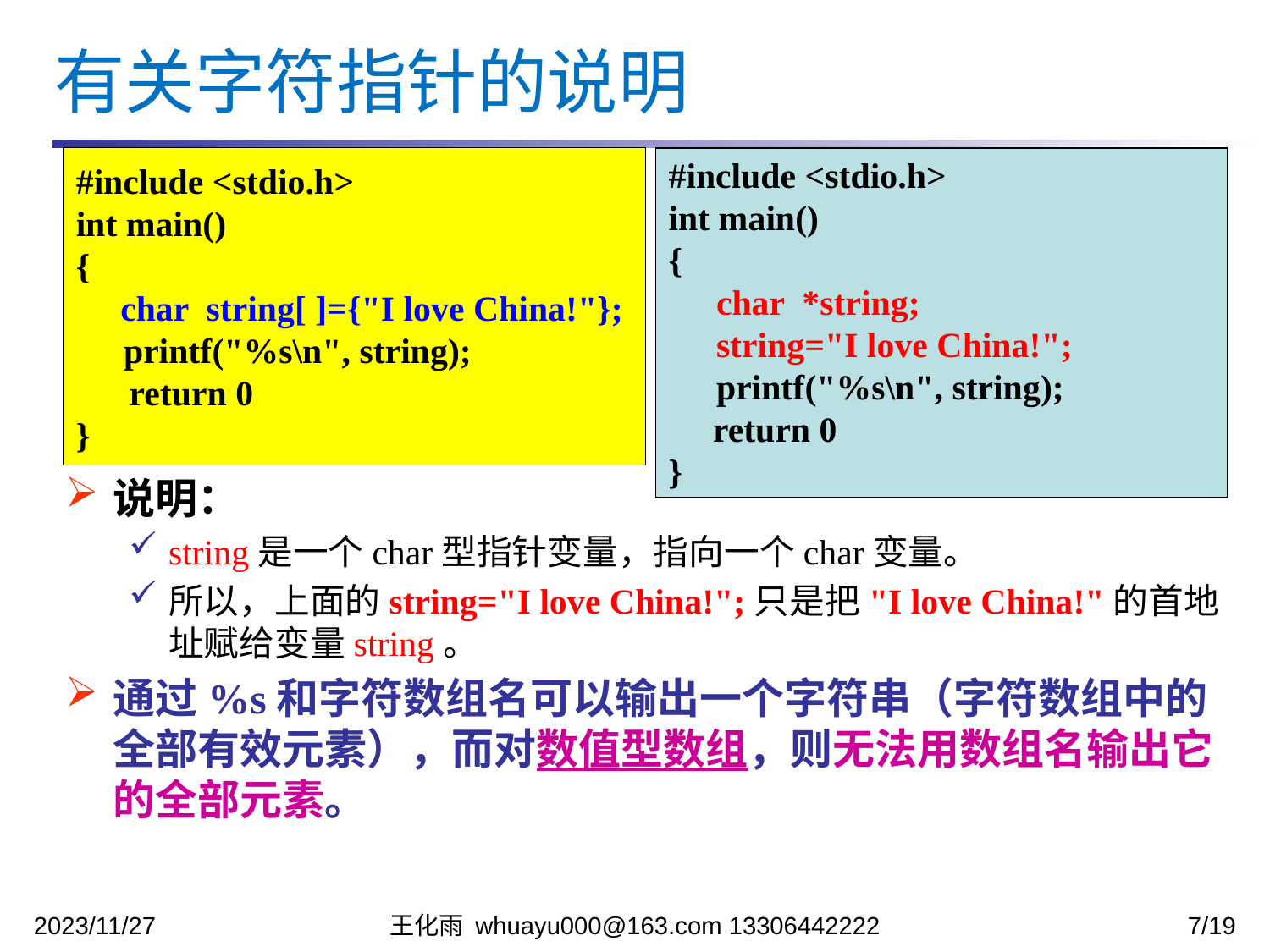

有关字符指针的说明
#include <stdio.h>
int main()
{
     char  string[ ]={"I love China!"};
	printf("%s\n", string);
      return 0
}
#include <stdio.h>
int main()
{
	char  *string;
	string="I love China!";
	printf("%s\n", string);
     return 0
}
说明：
string是一个char型指针变量，指向一个char变量。
所以，上面的string="I love China!";只是把"I love China!"的首地址赋给变量string。
通过%s和字符数组名可以输出一个字符串（字符数组中的全部有效元素），而对数值型数组，则无法用数组名输出它的全部元素。
2023/11/27
王化雨 whuayu000@163.com 13306442222
7/19